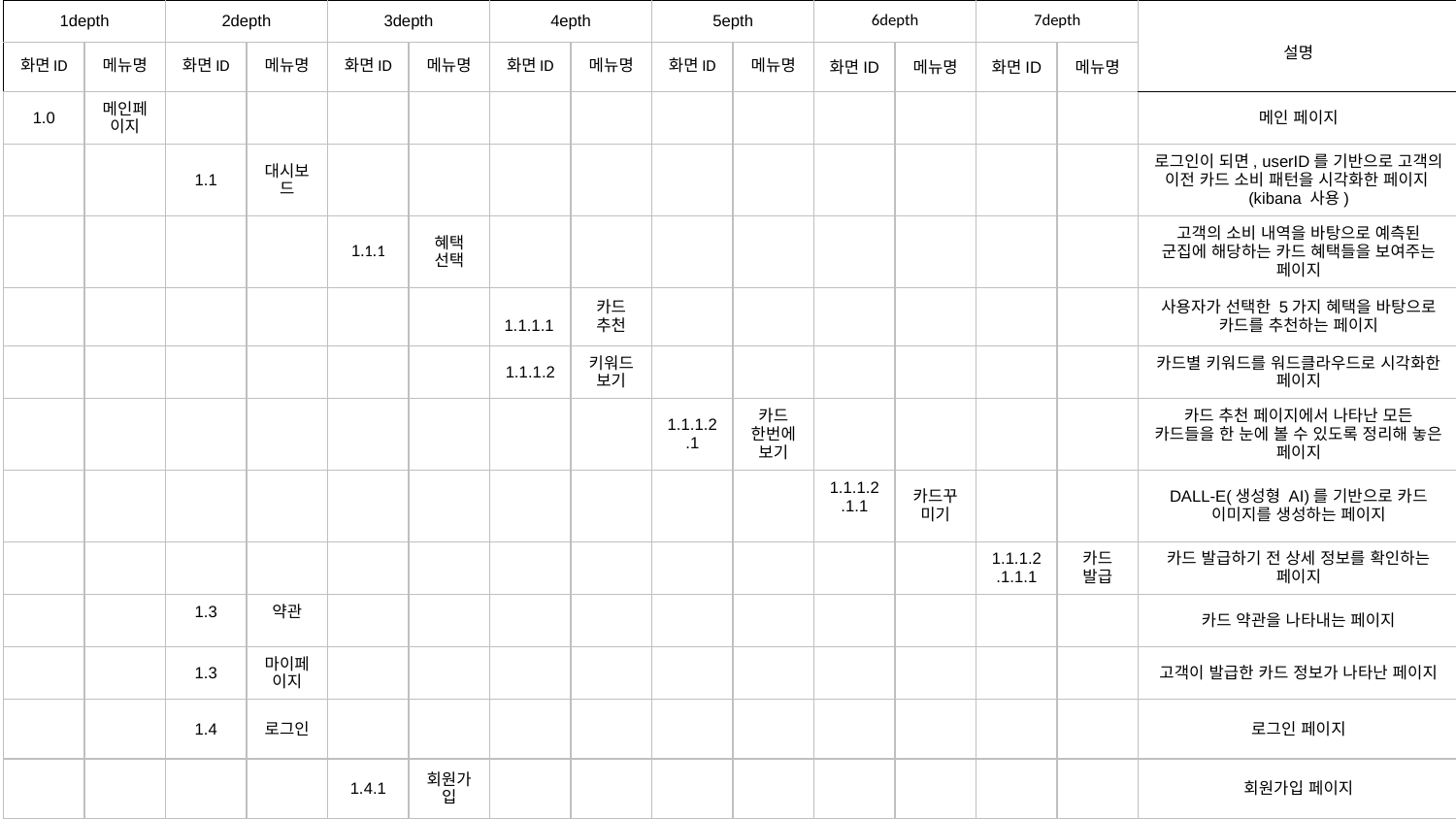

| 1depth |  | 2depth |  | 3depth |  | 4epth |  | 5epth |  | 6depth |  | 7depth |  | 설명 |
| --- | --- | --- | --- | --- | --- | --- | --- | --- | --- | --- | --- | --- | --- | --- |
| 화면ID | 메뉴명 | 화면ID | 메뉴명 | 화면ID | 메뉴명 | 화면ID | 메뉴명 | 화면ID | 메뉴명 | 화면ID | 메뉴명 | 화면ID | 메뉴명 |  |
| 1.0 | 메인페이지 |  |  |  |  |  |  |  |  |  |  |  |  | 메인 페이지 |
|  |  | 1.1 | 대시보드 |  |  |  |  |  |  |  |  |  |  | 로그인이 되면, userID를 기반으로 고객의 이전 카드 소비 패턴을 시각화한 페이지(kibana 사용) |
|  |  |  |  | 1.1.1 | 혜택 선택 |  |  |  |  |  |  |  |  | 고객의 소비 내역을 바탕으로 예측된 군집에 해당하는 카드 혜택들을 보여주는 페이지 |
|  |  |  |  |  |  | 1.1.1.1 | 카드 추천 |  |  |  |  |  |  | 사용자가 선택한 5가지 혜택을 바탕으로 카드를 추천하는 페이지 |
|  |  |  |  |  |  | 1.1.1.2 | 키워드 보기 |  |  |  |  |  |  | 카드별 키워드를 워드클라우드로 시각화한 페이지 |
|  |  |  |  |  |  |  |  | 1.1.1.2.1 | 카드 한번에 보기 |  |  |  |  | 카드 추천 페이지에서 나타난 모든 카드들을 한 눈에 볼 수 있도록 정리해 놓은 페이지 |
|  |  |  |  |  |  |  |  |  |  | 1.1.1.2.1.1 | 카드꾸미기 |  |  | DALL-E(생성형 AI)를 기반으로 카드 이미지를 생성하는 페이지 |
|  |  |  |  |  |  |  |  |  |  |  |  | 1.1.1.2.1.1.1 | 카드 발급 | 카드 발급하기 전 상세 정보를 확인하는 페이지 |
|  |  | 1.3 | 약관 |  |  |  |  |  |  |  |  |  |  | 카드 약관을 나타내는 페이지 |
|  |  | 1.3 | 마이페이지 |  |  |  |  |  |  |  |  |  |  | 고객이 발급한 카드 정보가 나타난 페이지 |
|  |  | 1.4 | 로그인 |  |  |  |  |  |  |  |  |  |  | 로그인 페이지 |
|  |  |  |  | 1.4.1 | 회원가입 |  |  |  |  |  |  |  |  | 회원가입 페이지 |